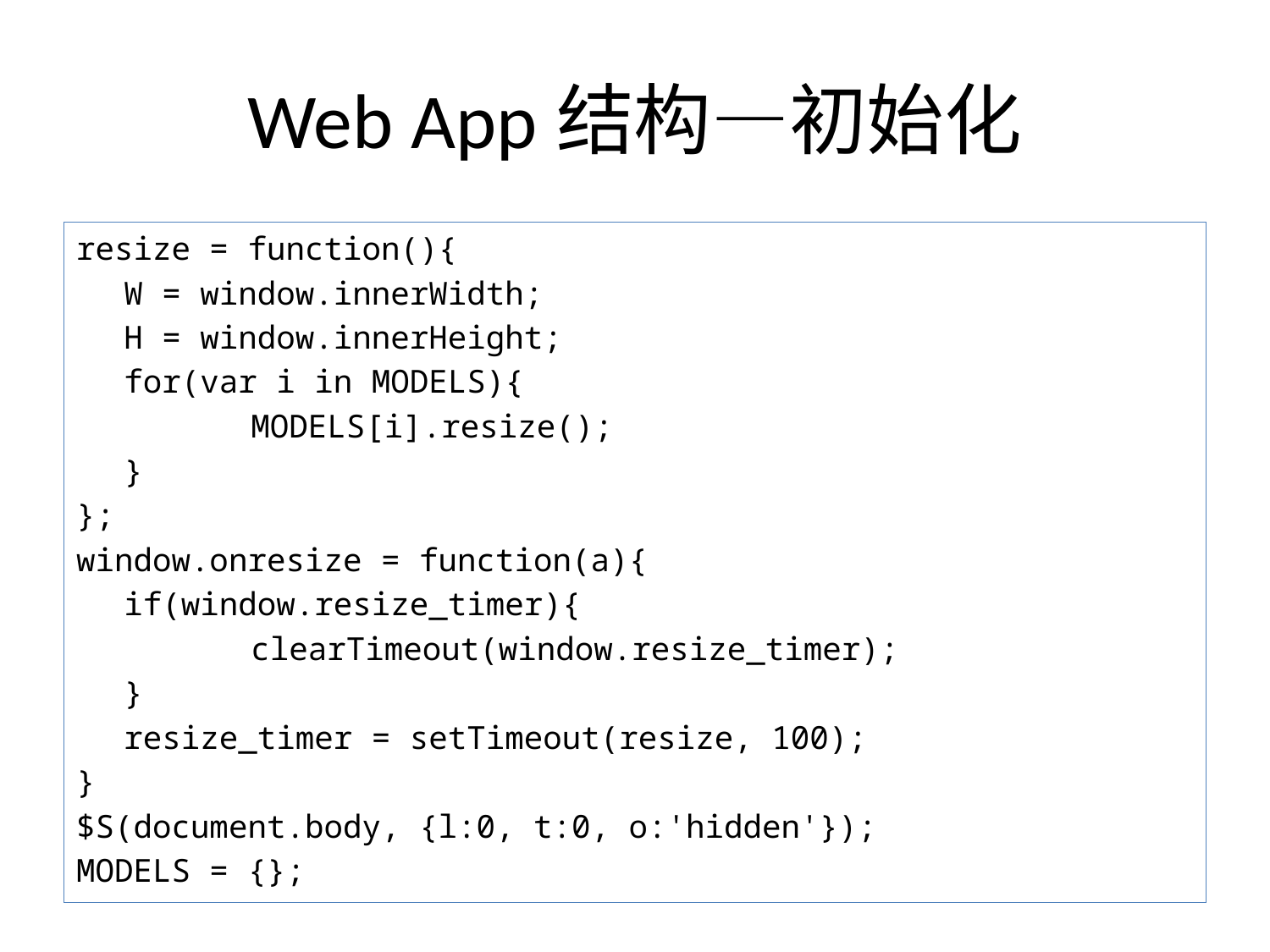

# Web App结构—初始化
resize = function(){
	W = window.innerWidth;
	H = window.innerHeight;
	for(var i in MODELS){
		MODELS[i].resize();
	}
};
window.onresize = function(a){
	if(window.resize_timer){
		clearTimeout(window.resize_timer);
	}
	resize_timer = setTimeout(resize, 100);
}
$S(document.body, {l:0, t:0, o:'hidden'});
MODELS = {};